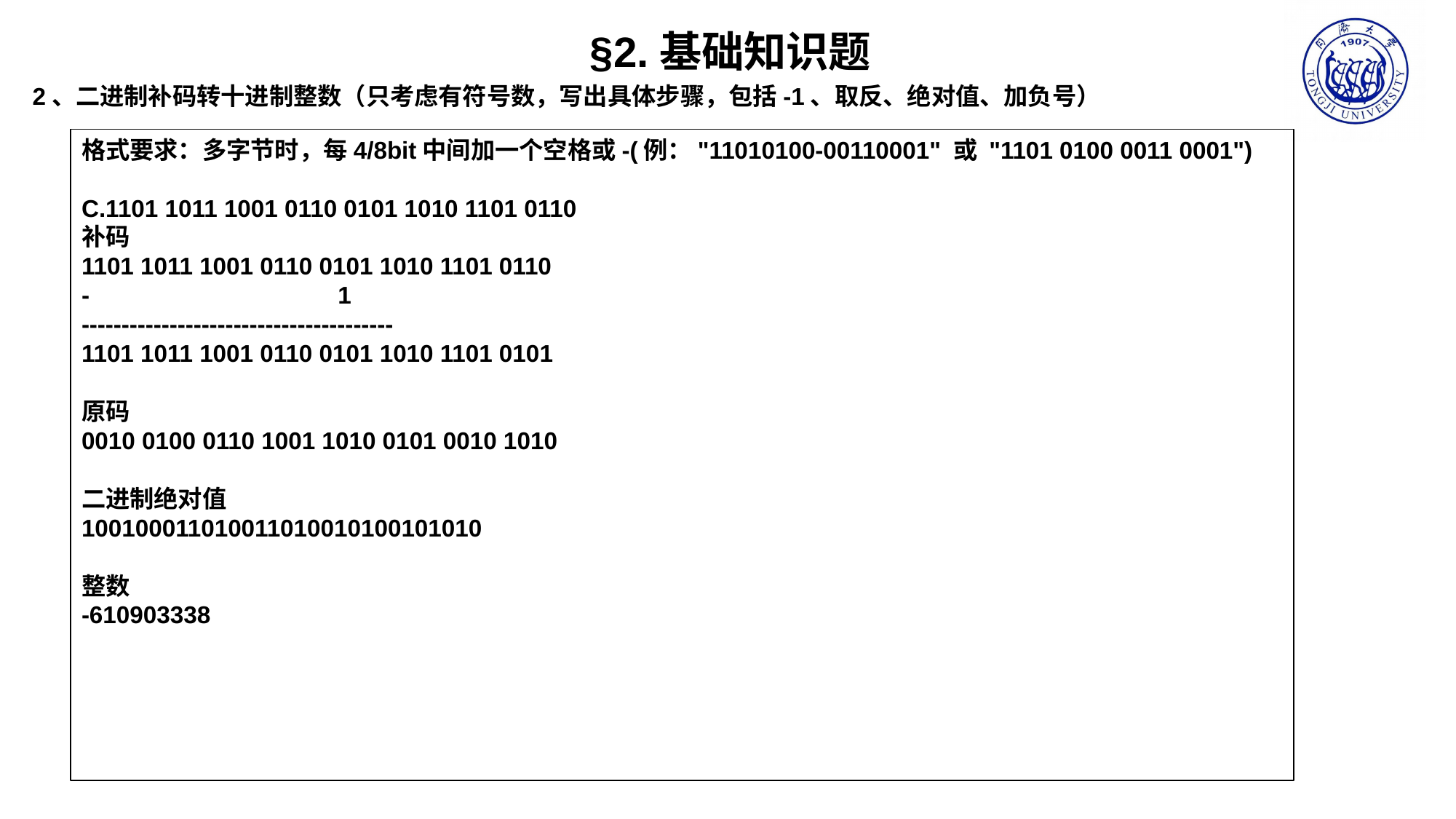

§2.基础知识题
2、二进制补码转十进制整数（只考虑有符号数，写出具体步骤，包括-1、取反、绝对值、加负号）
格式要求：多字节时，每4/8bit中间加一个空格或-(例："11010100-00110001" 或 "1101 0100 0011 0001")

C.1101 1011 1001 0110 0101 1010 1101 0110
补码
1101 1011 1001 0110 0101 1010 1101 0110
-                                     1
---------------------------------------
1101 1011 1001 0110 0101 1010 1101 0101

原码
0010 0100 0110 1001 1010 0101 0010 1010

二进制绝对值
100100011010011010010100101010

整数
-610903338